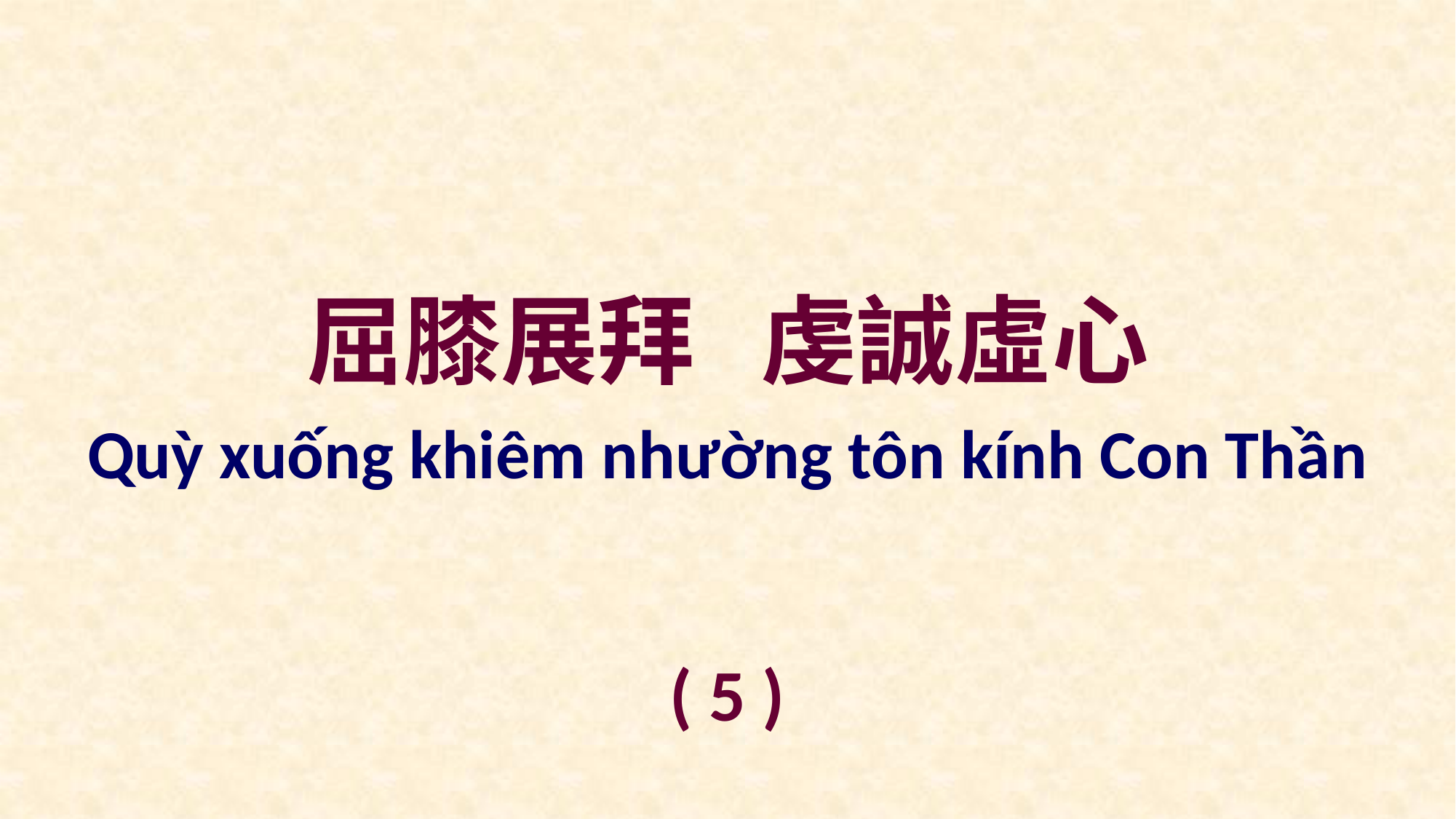

屈膝展拜   虔誠虛心
Quỳ xuống khiêm nhường tôn kính Con Thần
( 5 )